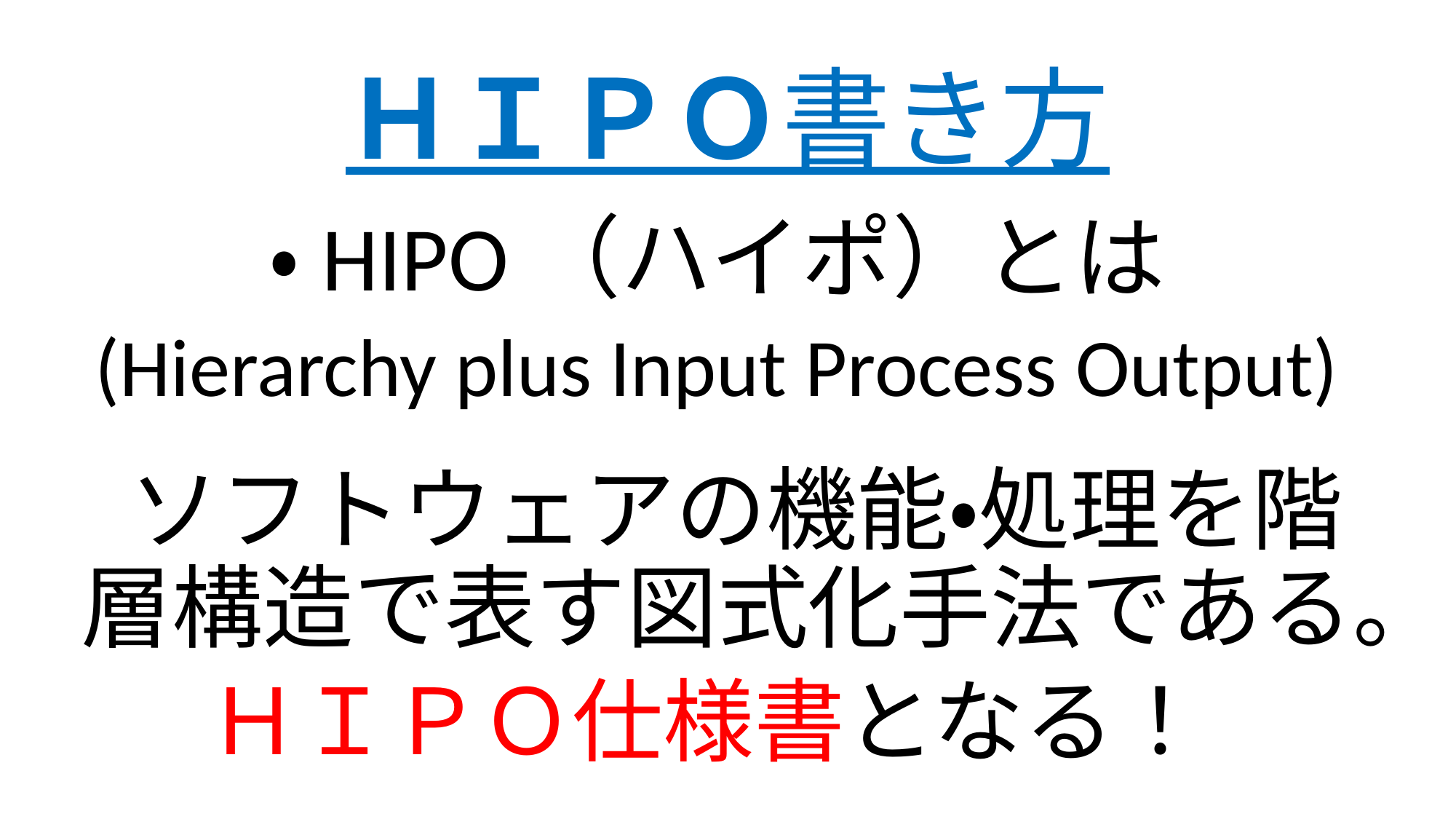

# ＨＩＰＯ書き方
・HIPO（ハイポ）とは
(Hierarchy plus Input Process Output)

 ソフトウェアの機能・処理を階層構造で表す図式化手法である。
ＨＩＰＯ仕様書となる！